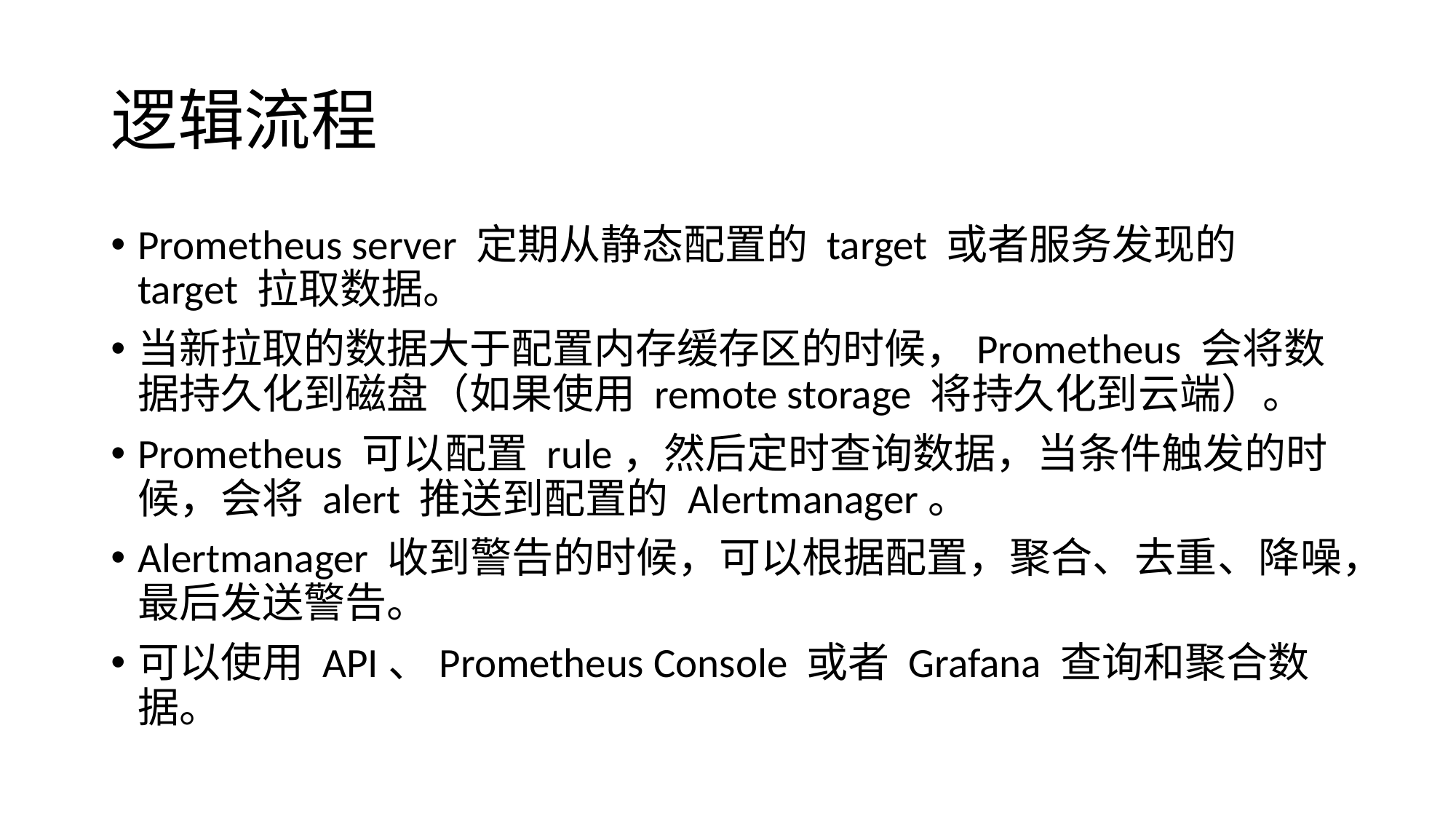

# 逻辑流程
Prometheus server 定期从静态配置的 target 或者服务发现的 target 拉取数据。
当新拉取的数据大于配置内存缓存区的时候，Prometheus 会将数据持久化到磁盘（如果使用 remote storage 将持久化到云端）。
Prometheus 可以配置 rule，然后定时查询数据，当条件触发的时候，会将 alert 推送到配置的 Alertmanager。
Alertmanager 收到警告的时候，可以根据配置，聚合、去重、降噪，最后发送警告。
可以使用 API、Prometheus Console 或者 Grafana 查询和聚合数据。